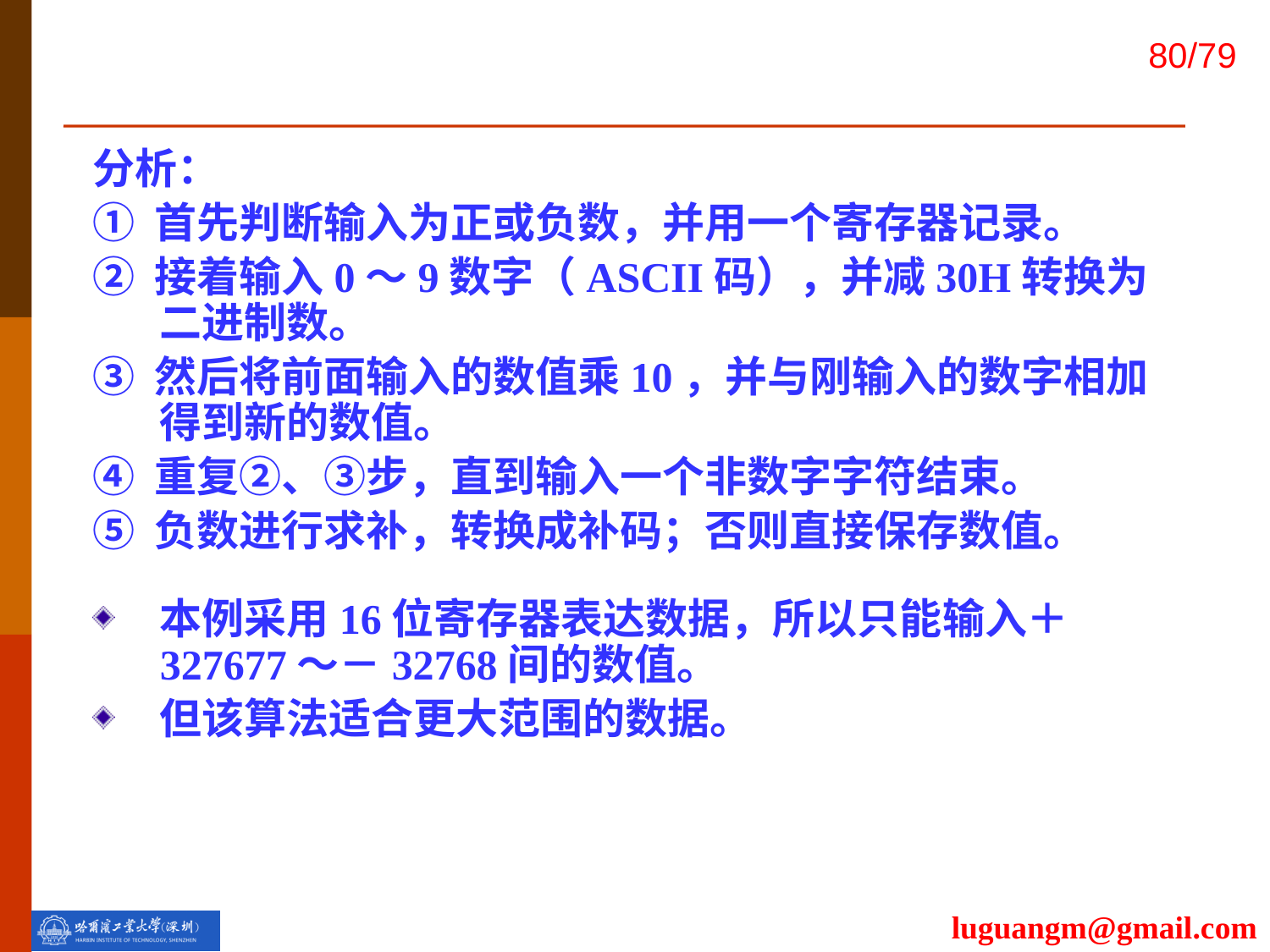

分析：
① 首先判断输入为正或负数，并用一个寄存器记录。
② 接着输入0～9数字（ASCII码），并减30H转换为二进制数。
③ 然后将前面输入的数值乘10，并与刚输入的数字相加得到新的数值。
④ 重复②、③步，直到输入一个非数字字符结束。
⑤ 负数进行求补，转换成补码；否则直接保存数值。
本例采用16位寄存器表达数据，所以只能输入＋327677～－32768间的数值。
但该算法适合更大范围的数据。